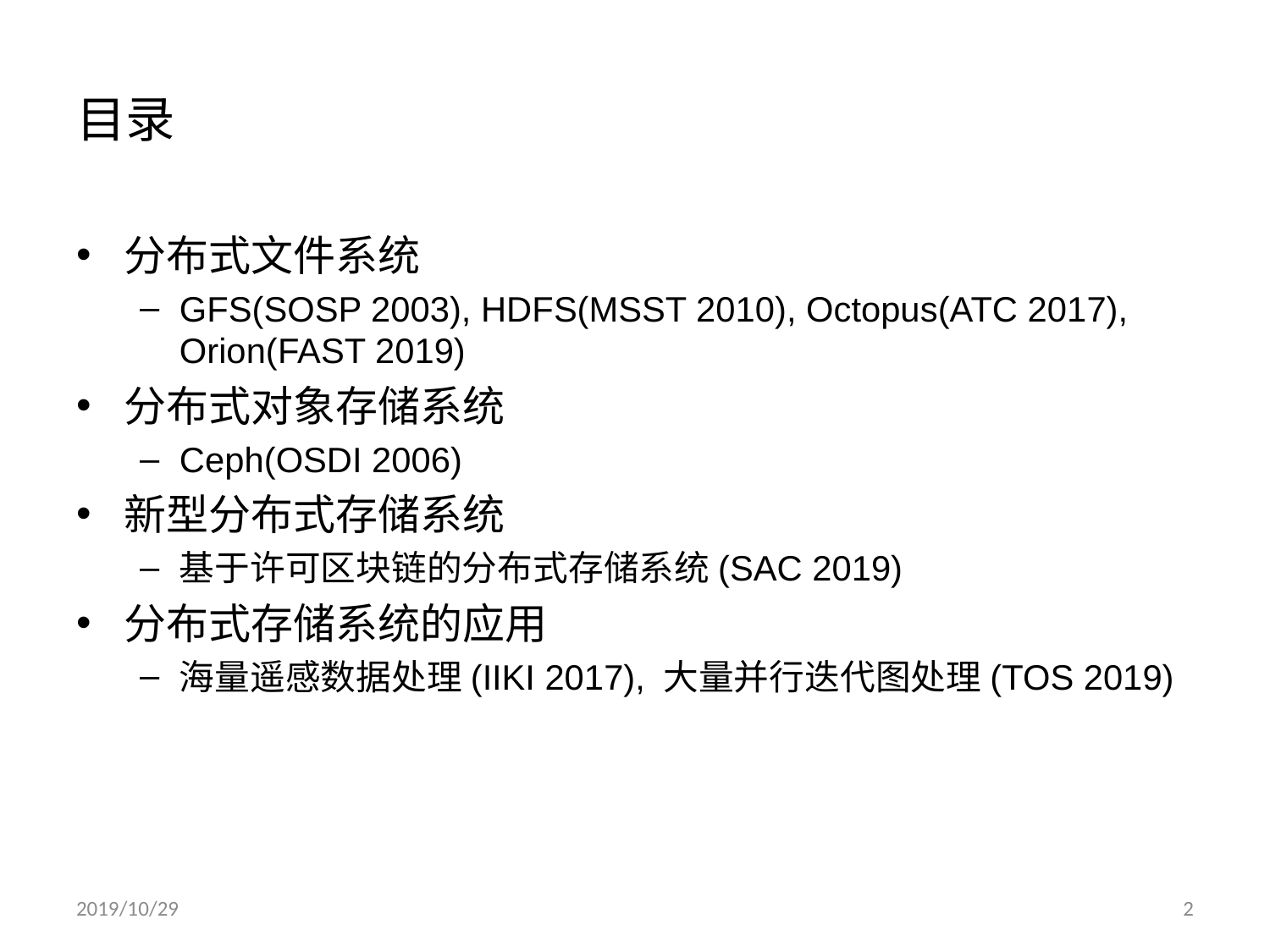

# 目录
分布式文件系统
GFS(SOSP 2003), HDFS(MSST 2010), Octopus(ATC 2017), Orion(FAST 2019)
分布式对象存储系统
Ceph(OSDI 2006)
新型分布式存储系统
基于许可区块链的分布式存储系统(SAC 2019)
分布式存储系统的应用
海量遥感数据处理(IIKI 2017), 大量并行迭代图处理(TOS 2019)

2019/10/29
2